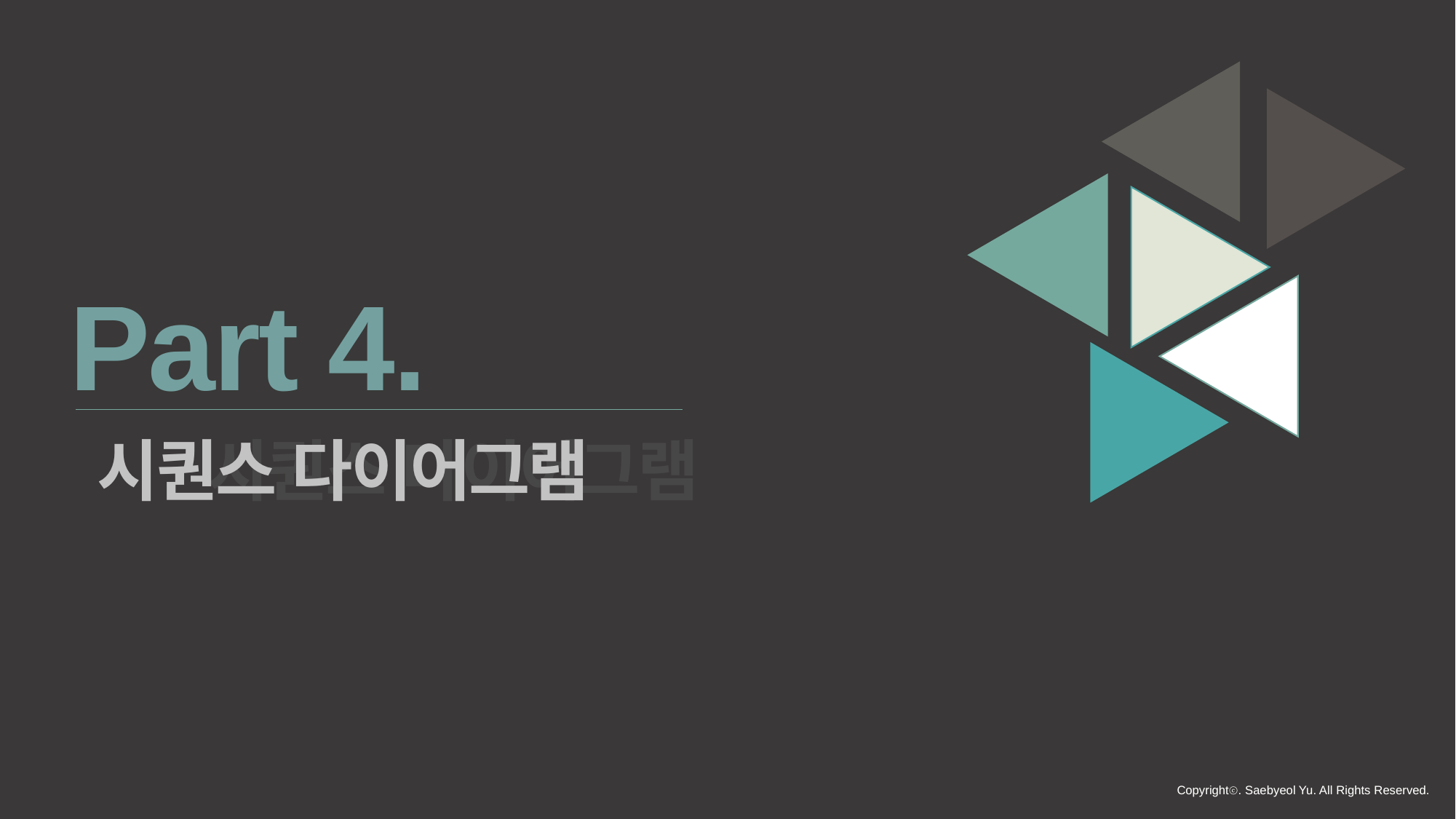

Part 4.
시퀀스 다이어그램
 시퀀스 다이어그램
Copyrightⓒ. Saebyeol Yu. All Rights Reserved.